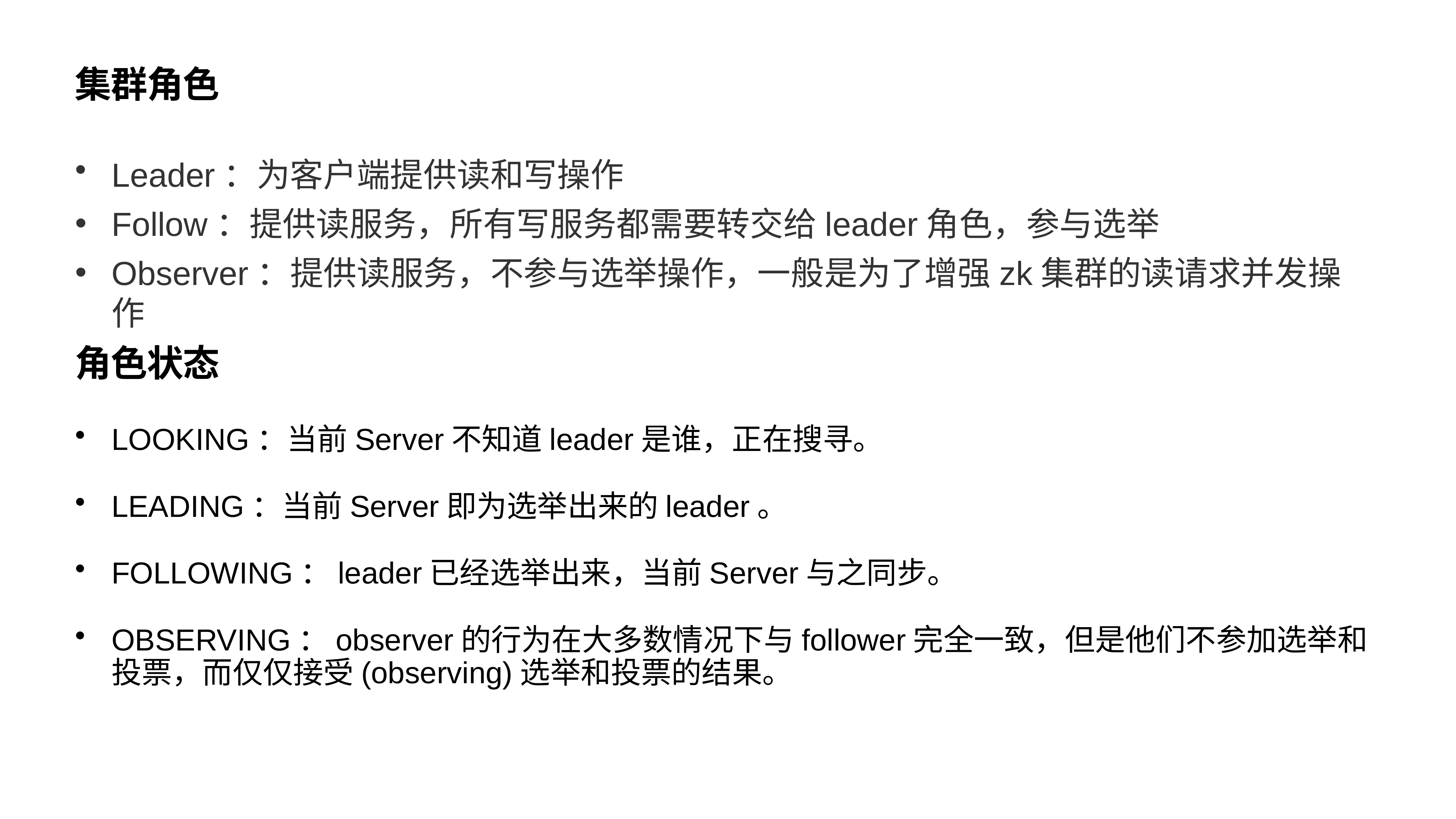

集群角色
Leader：为客户端提供读和写操作
Follow：提供读服务，所有写服务都需要转交给leader角色，参与选举
Observer：提供读服务，不参与选举操作，一般是为了增强zk集群的读请求并发操作

角色状态
LOOKING：当前Server不知道leader是谁，正在搜寻。
LEADING：当前Server即为选举出来的leader。
FOLLOWING：leader已经选举出来，当前Server与之同步。
OBSERVING：observer的行为在大多数情况下与follower完全一致，但是他们不参加选举和投票，而仅仅接受(observing)选举和投票的结果。